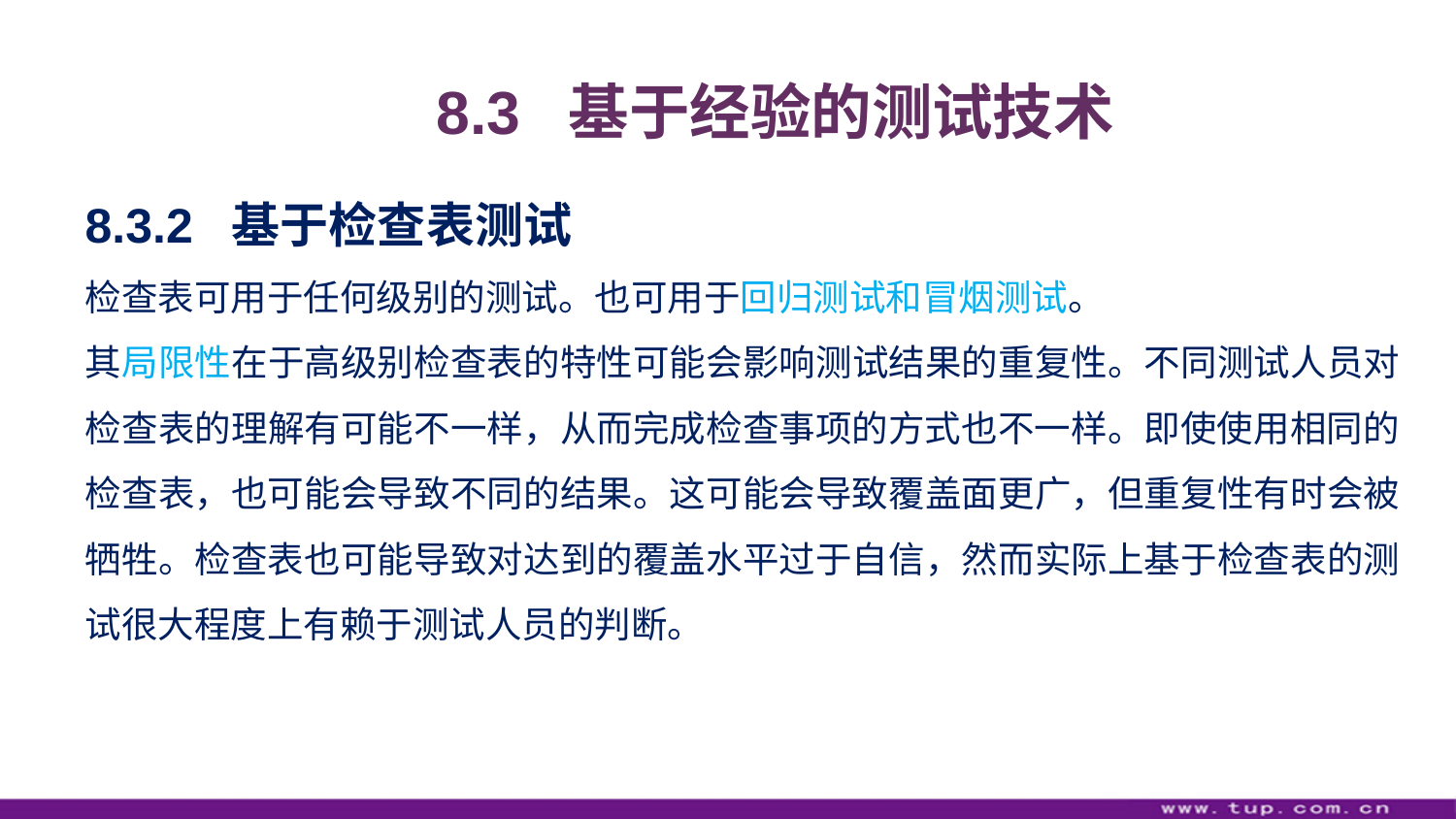

8.3  基于经验的测试技术

8.3.2  基于检查表测试
检查表可用于任何级别的测试。也可用于回归测试和冒烟测试。
其局限性在于高级别检查表的特性可能会影响测试结果的重复性。不同测试人员对检查表的理解有可能不一样，从而完成检查事项的方式也不一样。即使使用相同的检查表，也可能会导致不同的结果。这可能会导致覆盖面更广，但重复性有时会被牺牲。检查表也可能导致对达到的覆盖水平过于自信，然而实际上基于检查表的测试很大程度上有赖于测试人员的判断。